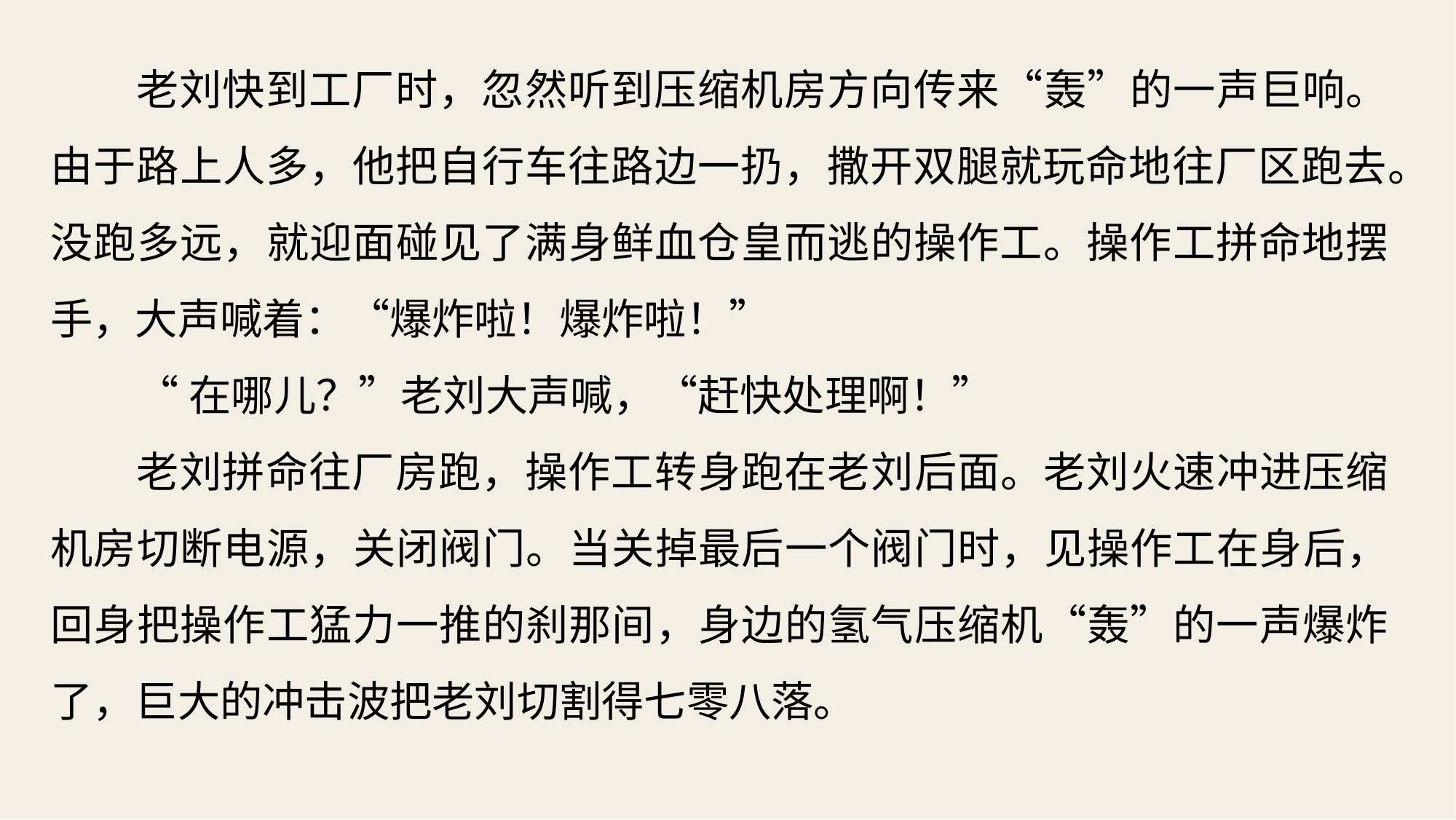

老刘快到工厂时，忽然听到压缩机房方向传来“轰”的一声巨响。由于路上人多，他把自行车往路边一扔，撒开双腿就玩命地往厂区跑去。没跑多远，就迎面碰见了满身鲜血仓皇而逃的操作工。操作工拼命地摆手，大声喊着：“爆炸啦！爆炸啦！”
“在哪儿？”老刘大声喊，“赶快处理啊！”
老刘拼命往厂房跑，操作工转身跑在老刘后面。老刘火速冲进压缩机房切断电源，关闭阀门。当关掉最后一个阀门时，见操作工在身后，回身把操作工猛力一推的刹那间，身边的氢气压缩机“轰”的一声爆炸了，巨大的冲击波把老刘切割得七零八落。